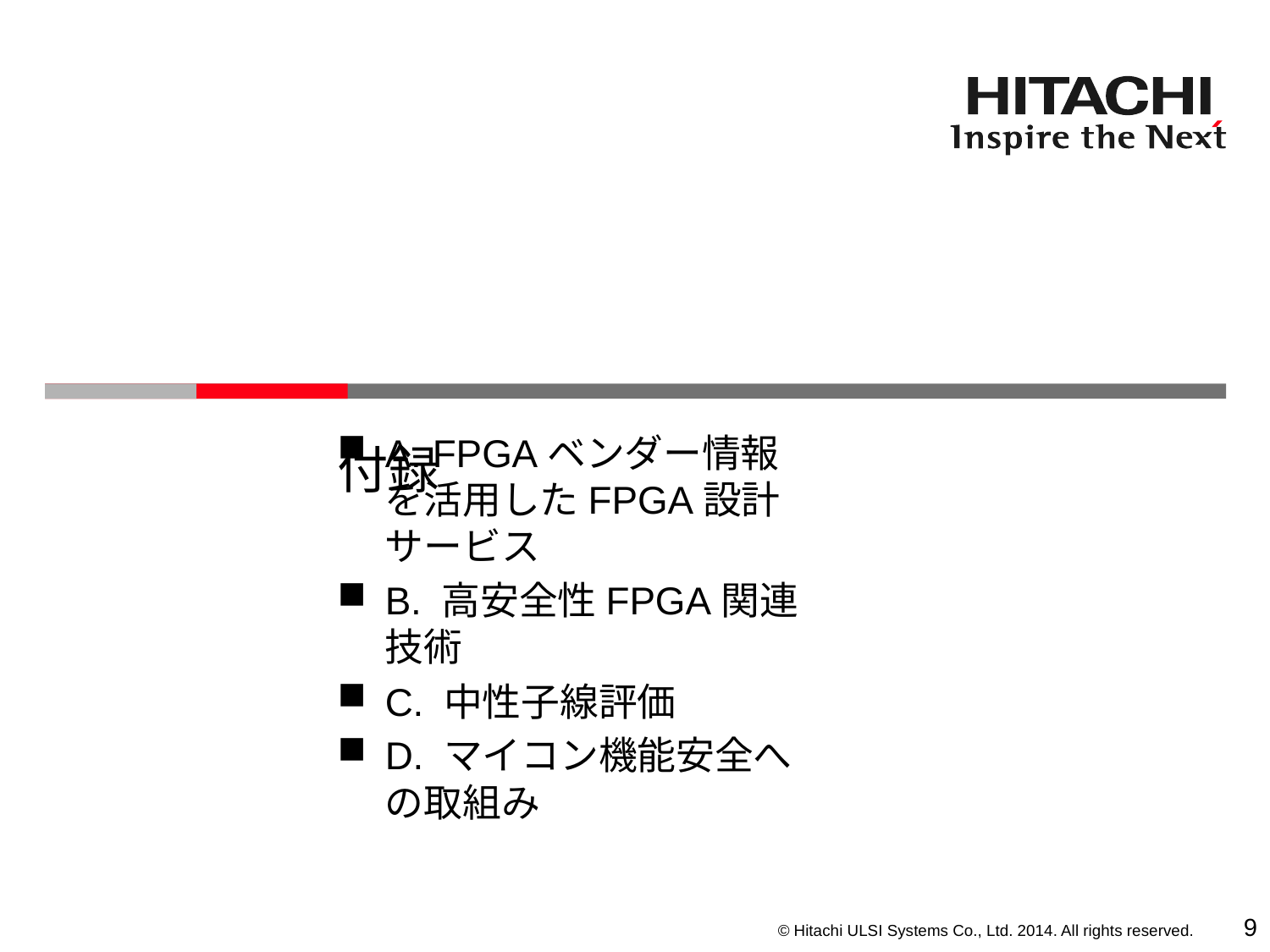

# 付録
A. FPGAベンダー情報を活用したFPGA設計サービス
B. 高安全性FPGA関連技術
C. 中性子線評価
D. マイコン機能安全への取組み
9